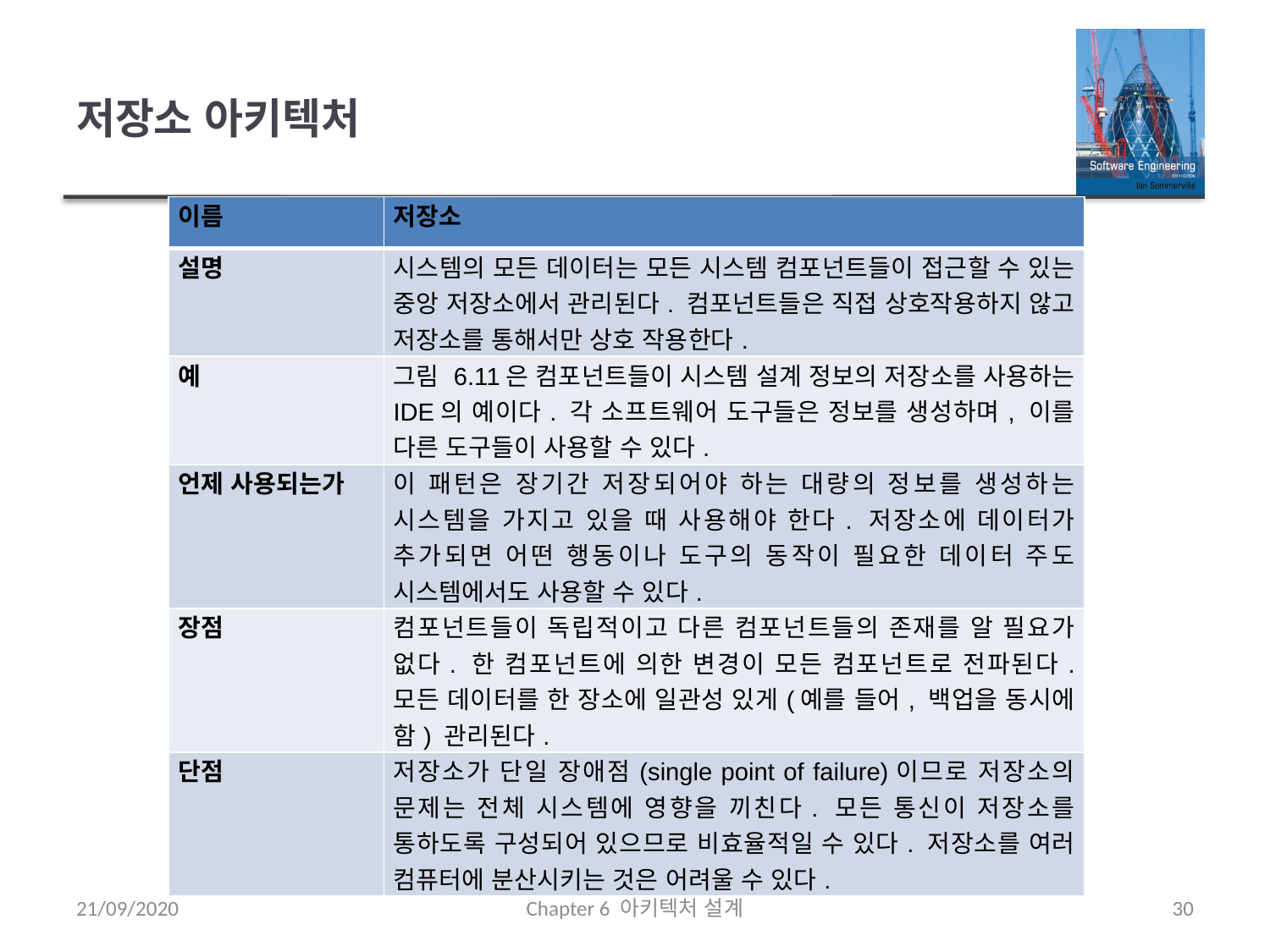

# 저장소 아키텍처
| 이름 | 저장소 |
| --- | --- |
| 설명 | 시스템의 모든 데이터는 모든 시스템 컴포넌트들이 접근할 수 있는 중앙 저장소에서 관리된다. 컴포넌트들은 직접 상호작용하지 않고 저장소를 통해서만 상호 작용한다. |
| 예 | 그림 6.11은 컴포넌트들이 시스템 설계 정보의 저장소를 사용하는 IDE의 예이다. 각 소프트웨어 도구들은 정보를 생성하며, 이를 다른 도구들이 사용할 수 있다. |
| 언제 사용되는가 | 이 패턴은 장기간 저장되어야 하는 대량의 정보를 생성하는 시스템을 가지고 있을 때 사용해야 한다. 저장소에 데이터가 추가되면 어떤 행동이나 도구의 동작이 필요한 데이터 주도 시스템에서도 사용할 수 있다. |
| 장점 | 컴포넌트들이 독립적이고 다른 컴포넌트들의 존재를 알 필요가 없다. 한 컴포넌트에 의한 변경이 모든 컴포넌트로 전파된다. 모든 데이터를 한 장소에 일관성 있게(예를 들어, 백업을 동시에 함) 관리된다. |
| 단점 | 저장소가 단일 장애점(single point of failure)이므로 저장소의 문제는 전체 시스템에 영향을 끼친다. 모든 통신이 저장소를 통하도록 구성되어 있으므로 비효율적일 수 있다. 저장소를 여러 컴퓨터에 분산시키는 것은 어려울 수 있다. |
21/09/2020
Chapter 6 아키텍처 설계
30